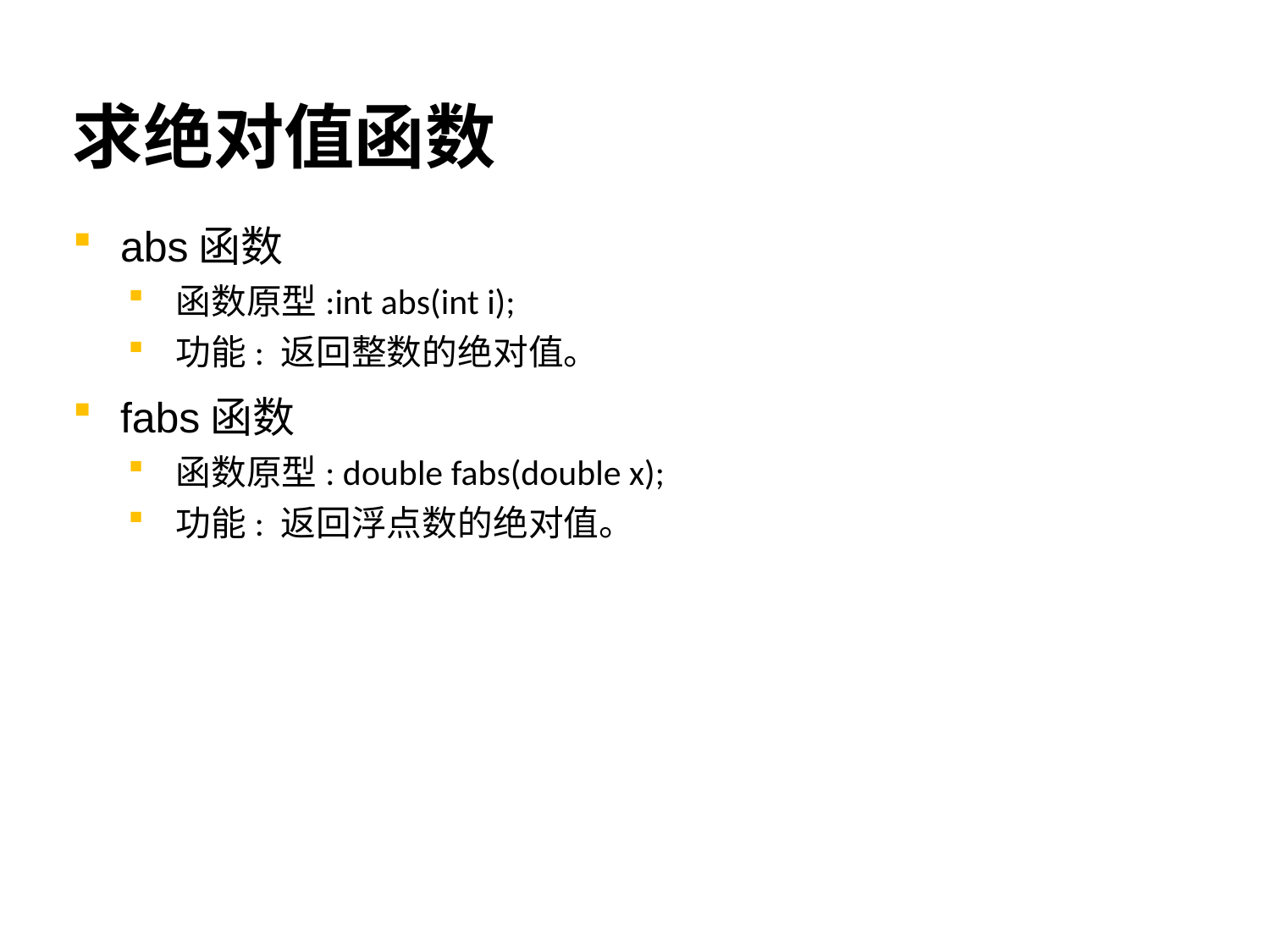

# 求绝对值函数
abs函数
函数原型:int abs(int i);
功能: 返回整数的绝对值。
fabs函数
函数原型: double fabs(double x);
功能: 返回浮点数的绝对值。